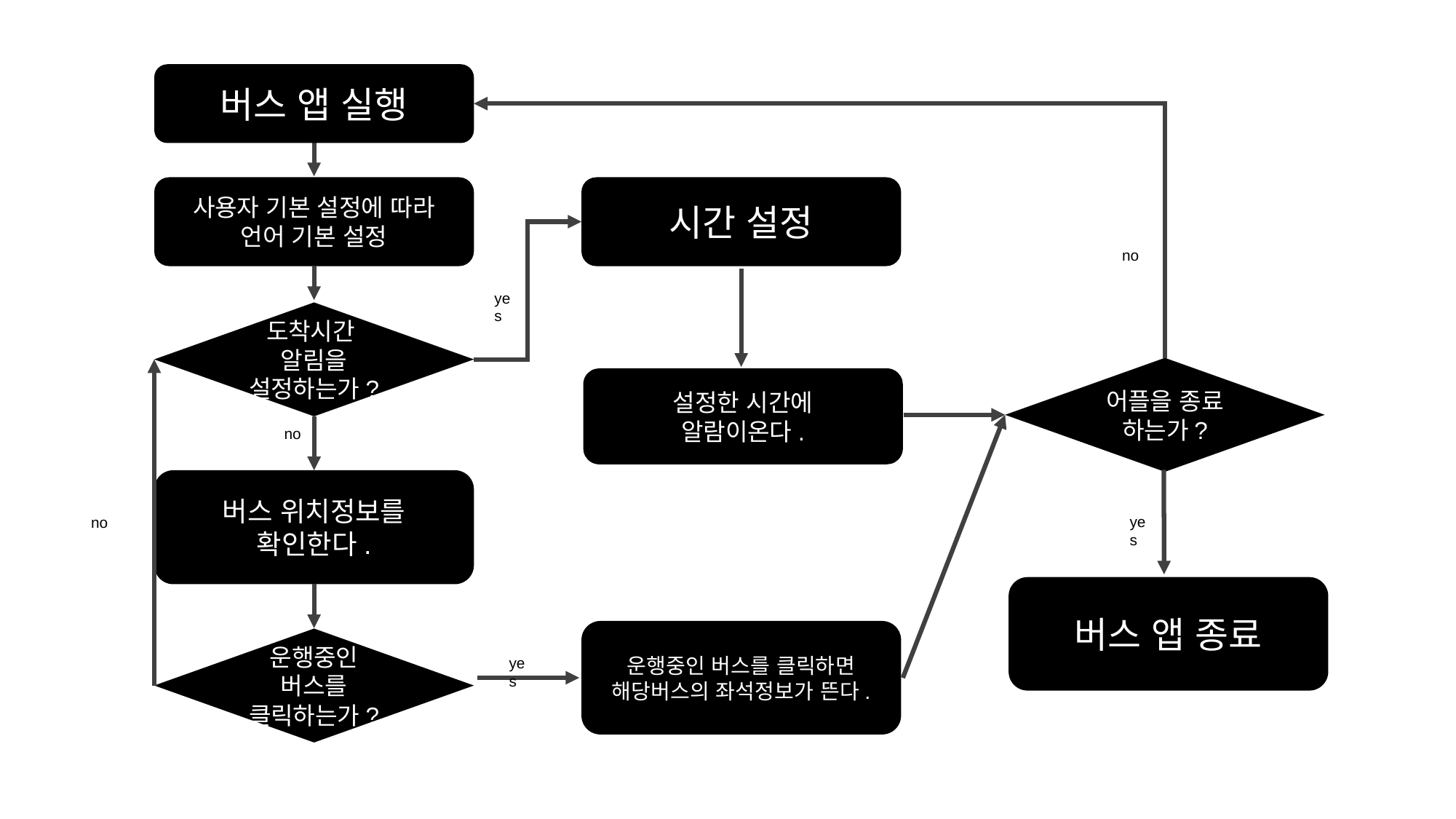

버스 앱 실행
사용자 기본 설정에 따라 언어 기본 설정
시간 설정
no
yes
도착시간
알림을 설정하는가?
어플을 종료 하는가?
설정한 시간에
알람이온다.
no
버스 위치정보를
확인한다.
yes
no
버스 앱 종료
운행중인 버스를 클릭하면
해당버스의 좌석정보가 뜬다.
운행중인
버스를 클릭하는가?
yes